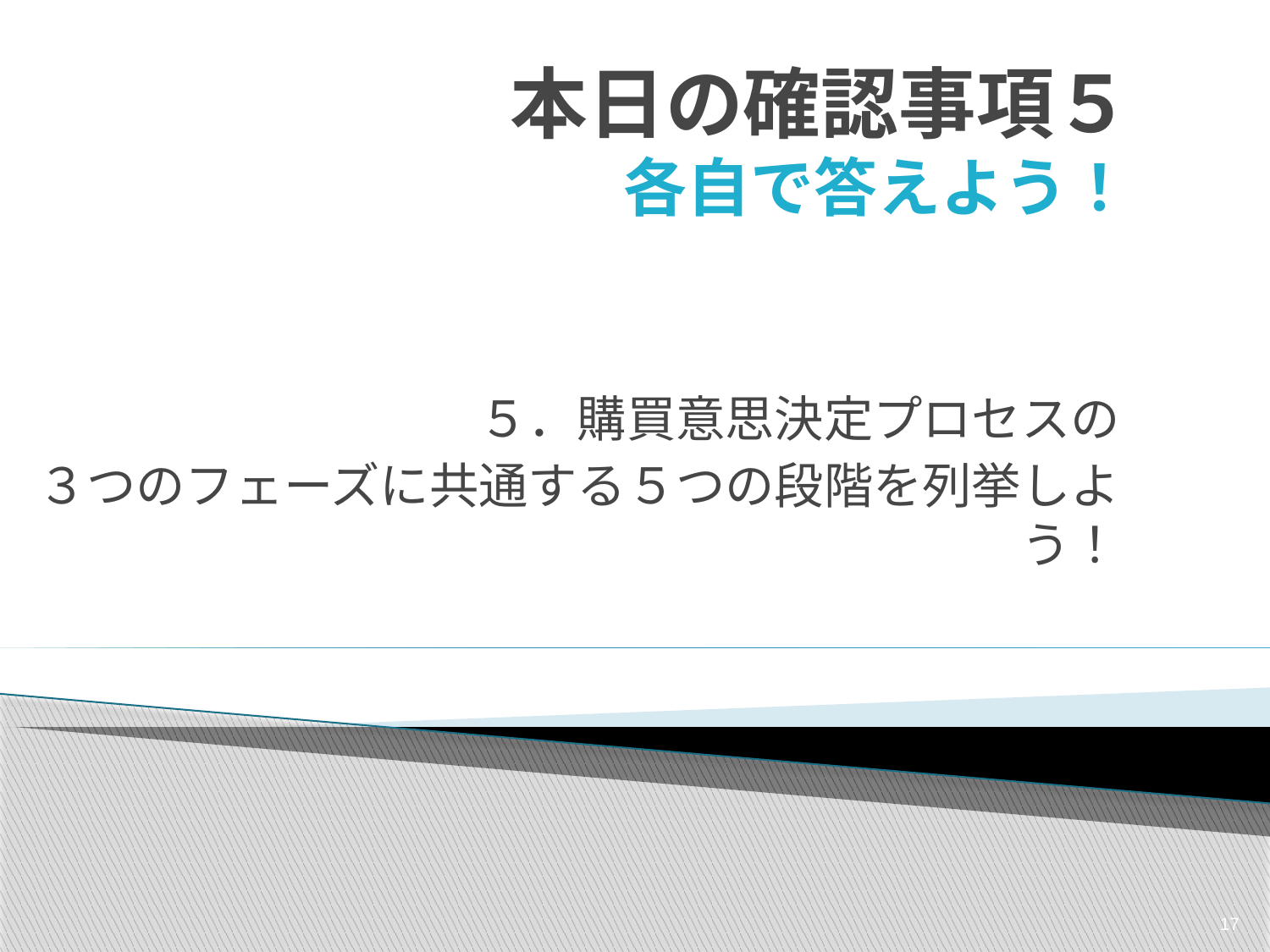

# 本日の確認事項５ 各自で答えよう！

５．購買意思決定プロセスの
３つのフェーズに共通する５つの段階を列挙しよう！

17